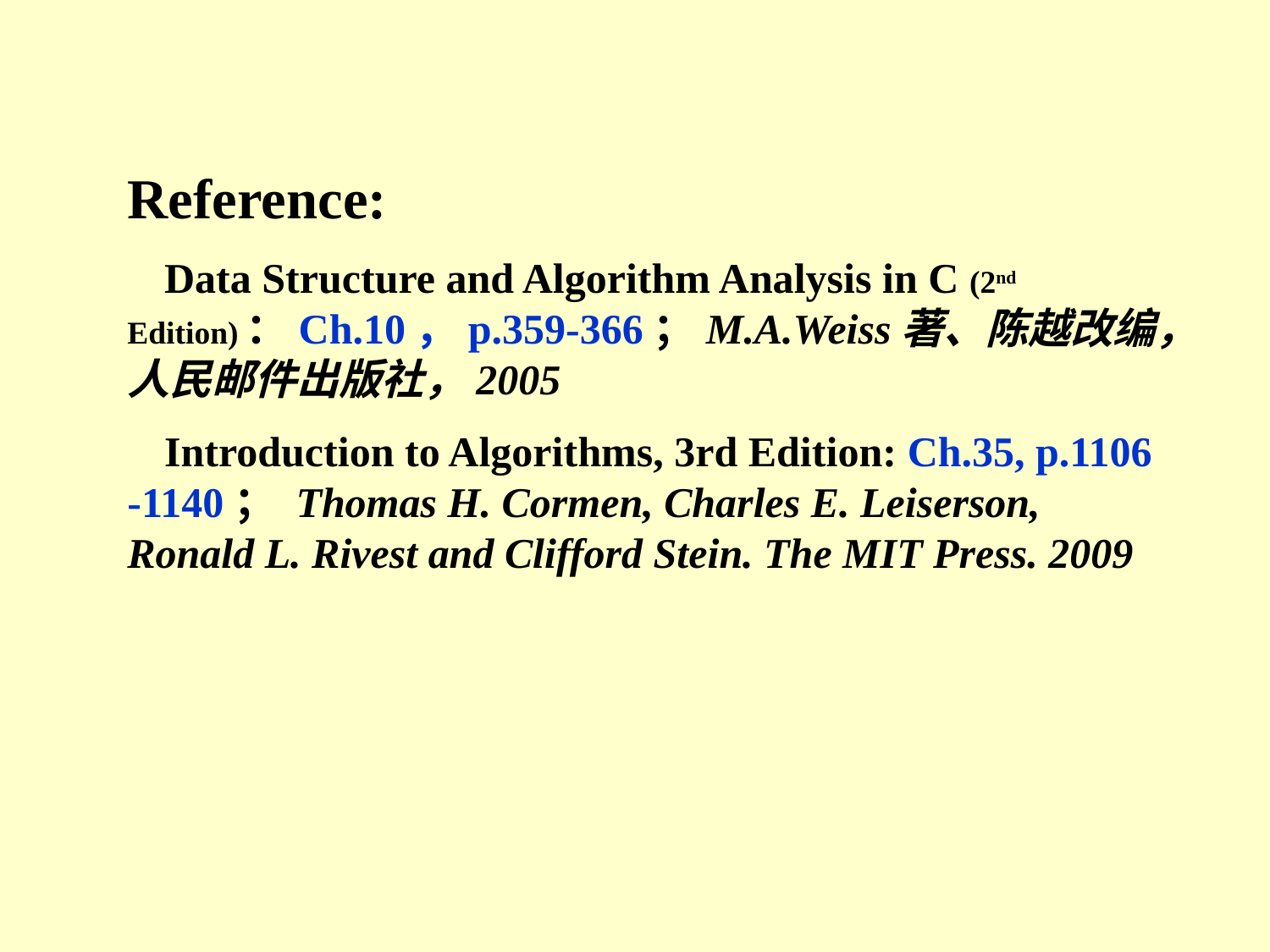

Reference:
Data Structure and Algorithm Analysis in C (2nd Edition)：Ch.10，p.359-366；M.A.Weiss著、陈越改编，人民邮件出版社，2005
Introduction to Algorithms, 3rd Edition: Ch.35, p.1106 -1140； Thomas H. Cormen, Charles E. Leiserson, Ronald L. Rivest and Clifford Stein. The MIT Press. 2009
25